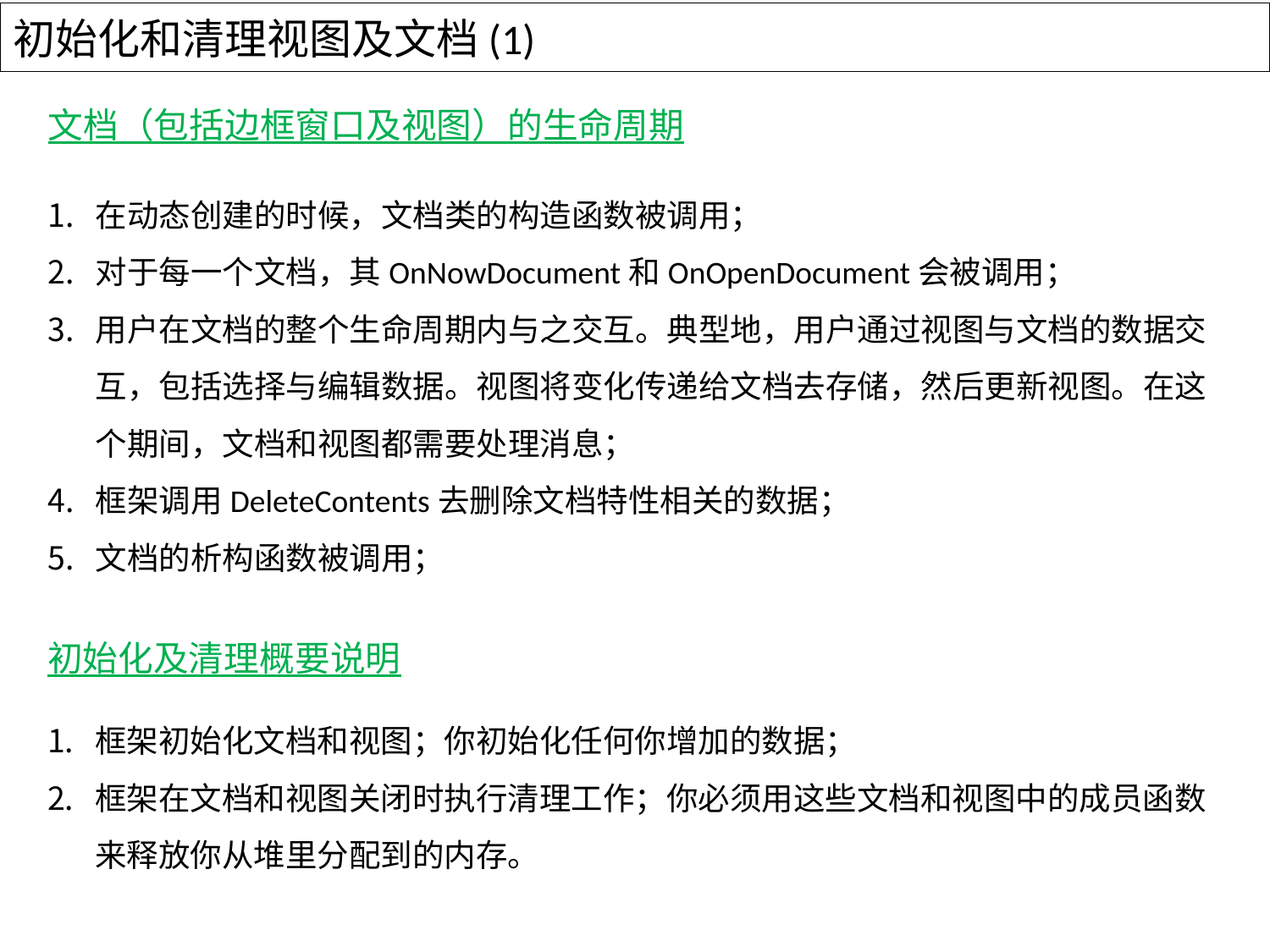

# 初始化和清理视图及文档(1)
文档（包括边框窗口及视图）的生命周期

在动态创建的时候，文档类的构造函数被调用；
对于每一个文档，其OnNowDocument和OnOpenDocument会被调用；
用户在文档的整个生命周期内与之交互。典型地，用户通过视图与文档的数据交互，包括选择与编辑数据。视图将变化传递给文档去存储，然后更新视图。在这个期间，文档和视图都需要处理消息；
框架调用DeleteContents去删除文档特性相关的数据；
文档的析构函数被调用；
初始化及清理概要说明
框架初始化文档和视图；你初始化任何你增加的数据；
框架在文档和视图关闭时执行清理工作；你必须用这些文档和视图中的成员函数来释放你从堆里分配到的内存。